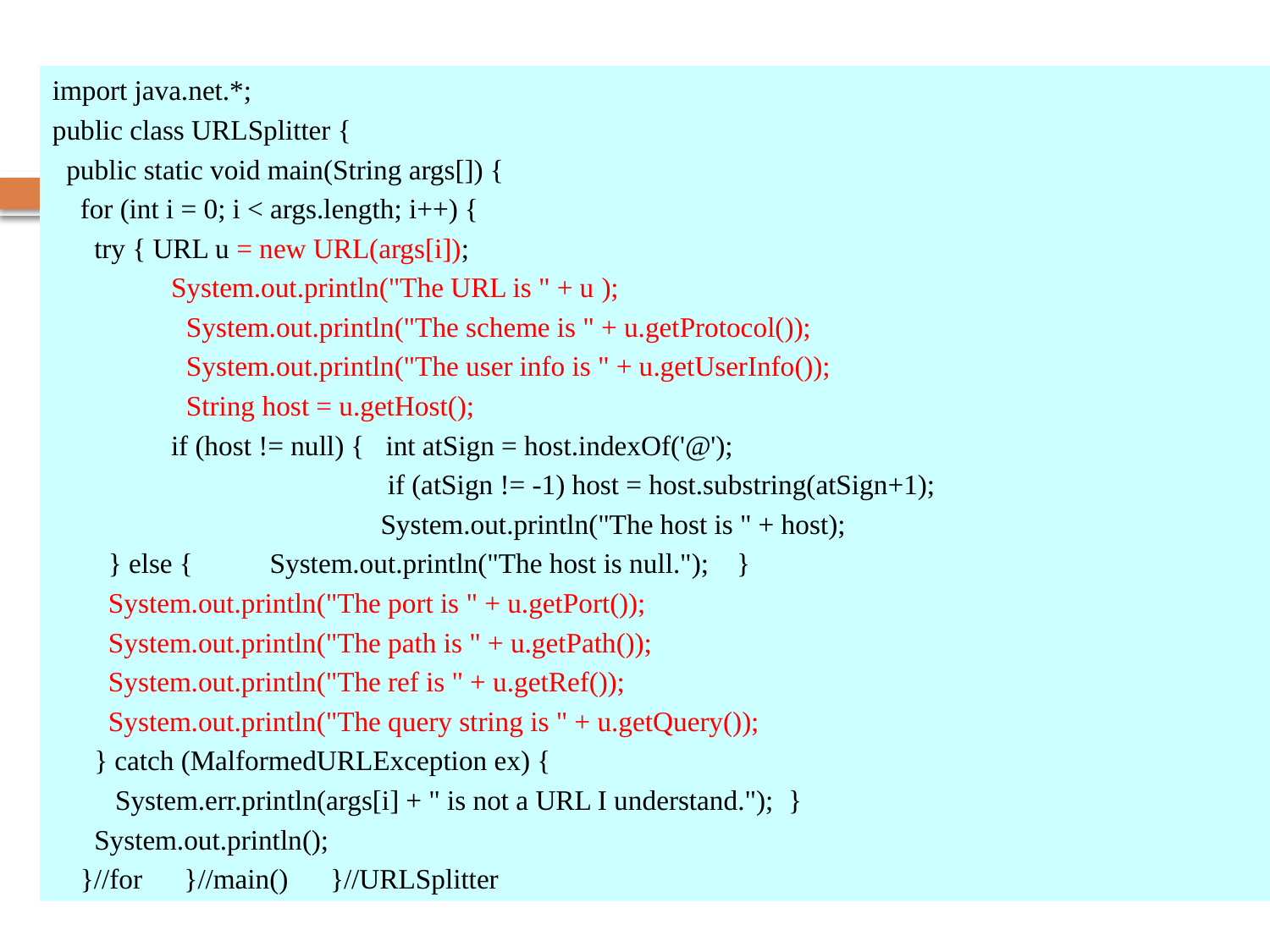

# URL解析例子
import java.net.*;
public class URLSplitter {
  public static void main(String args[]) {
    for (int i = 0; i < args.length; i++) {
      try { URL u = new URL(args[i]);
                 System.out.println("The URL is " + u );
       	 System.out.println("The scheme is " + u.getProtocol());
       	 System.out.println("The user info is " + u.getUserInfo());
       	 String host = u.getHost();
                 if (host != null) {   int atSign = host.indexOf('@');
                                                if (atSign != -1) host = host.substring(atSign+1);
                                               System.out.println("The host is " + host);
        } else {           System.out.println("The host is null.");    }
        System.out.println("The port is " + u.getPort());
        System.out.println("The path is " + u.getPath());
        System.out.println("The ref is " + u.getRef());
        System.out.println("The query string is " + u.getQuery());
      } catch (MalformedURLException ex) {
         System.err.println(args[i] + " is not a URL I understand.");  }
      System.out.println();
    }//for      }//main()      }//URLSplitter